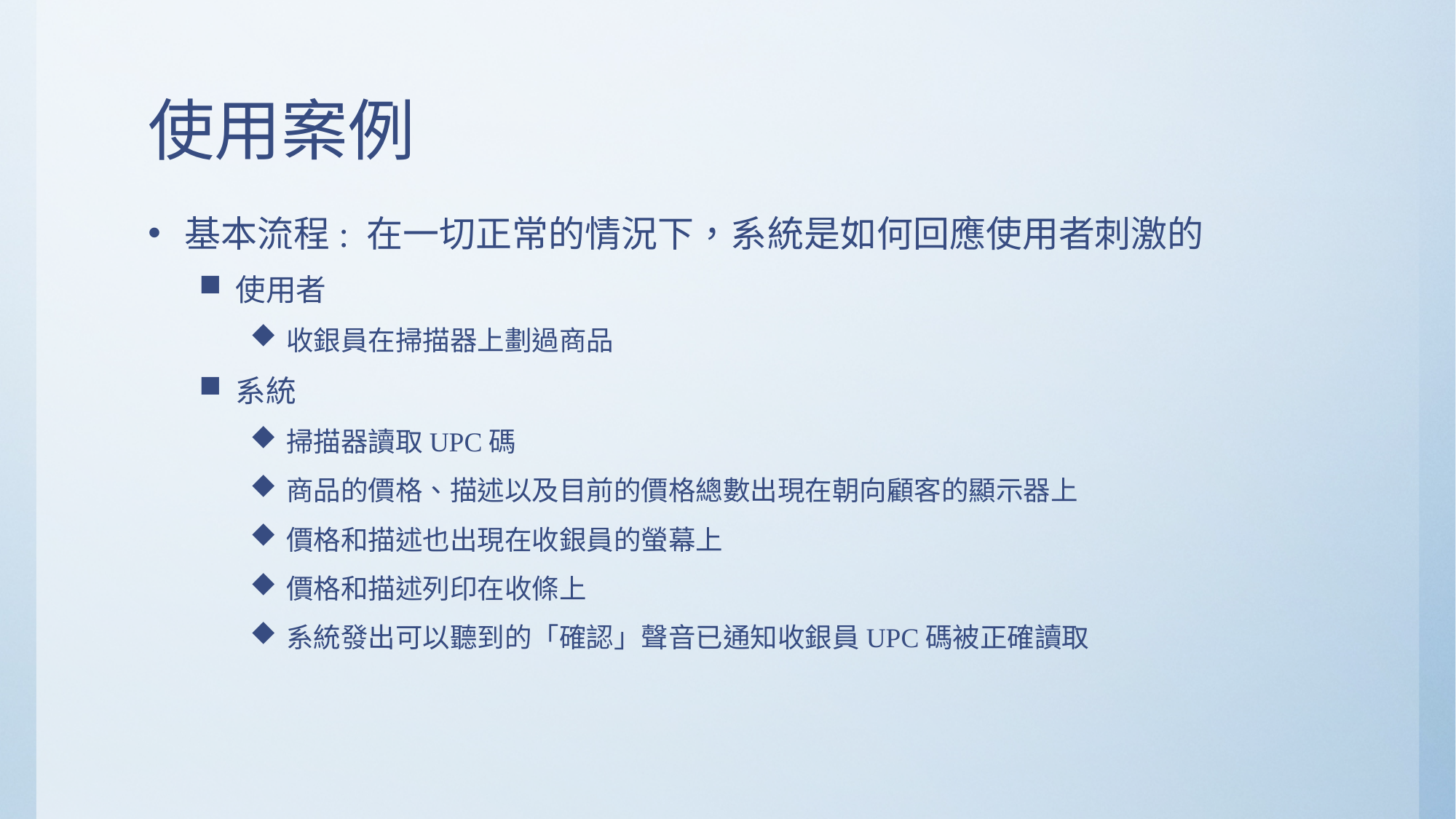

# 使用案例
基本流程: 在一切正常的情況下，系統是如何回應使用者刺激的
使用者
收銀員在掃描器上劃過商品
系統
掃描器讀取UPC碼
商品的價格、描述以及目前的價格總數出現在朝向顧客的顯示器上
價格和描述也出現在收銀員的螢幕上
價格和描述列印在收條上
系統發出可以聽到的「確認」聲音已通知收銀員UPC碼被正確讀取